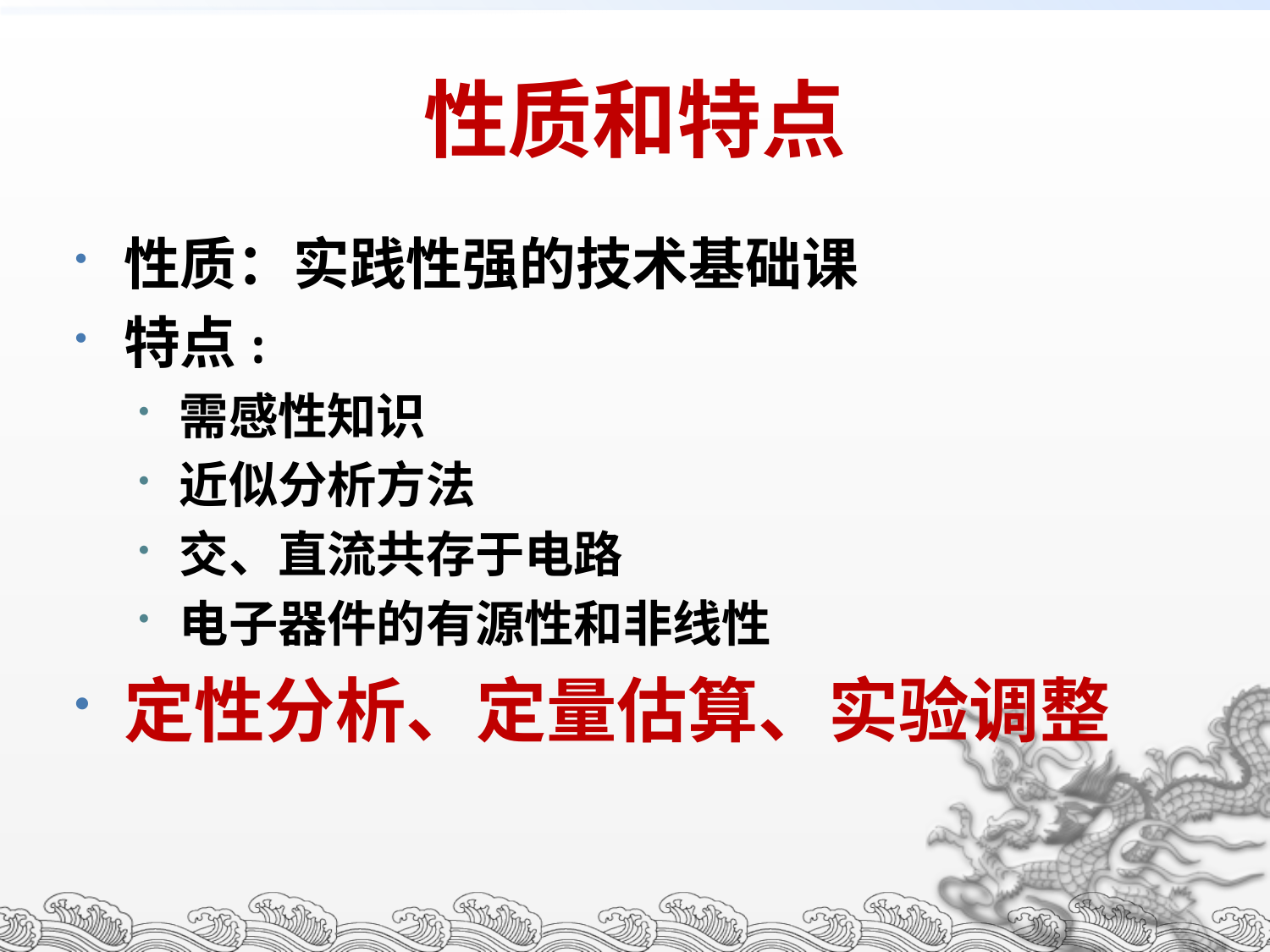

# 性质和特点
性质：实践性强的技术基础课
特点:
需感性知识
近似分析方法
交、直流共存于电路
电子器件的有源性和非线性
定性分析、定量估算、实验调整